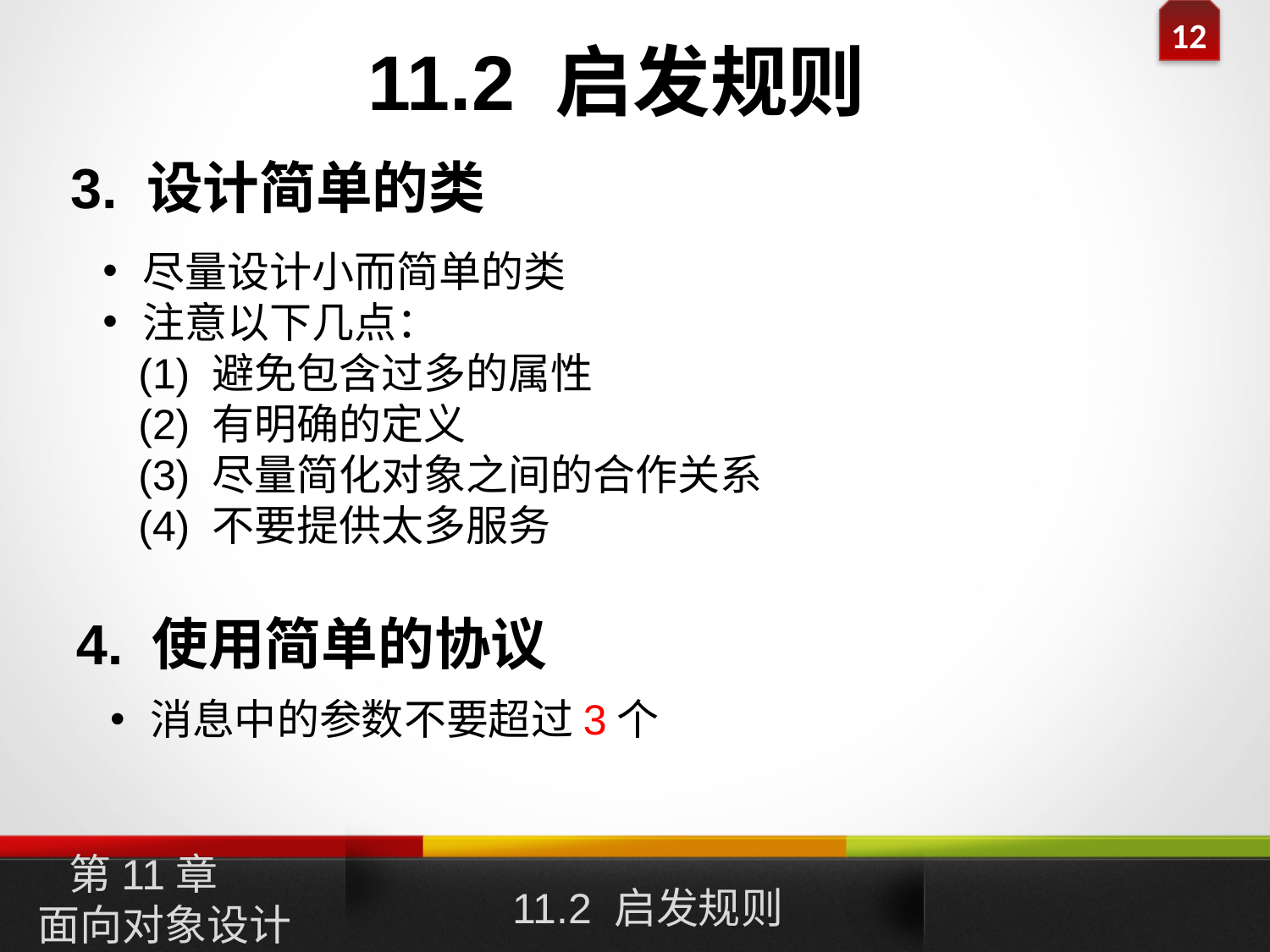

# 11.2 启发规则
3. 设计简单的类
尽量设计小而简单的类
注意以下几点：
   (1) 避免包含过多的属性
   (2) 有明确的定义
   (3) 尽量简化对象之间的合作关系
   (4) 不要提供太多服务
4. 使用简单的协议
消息中的参数不要超过3个

11.2 启发规则